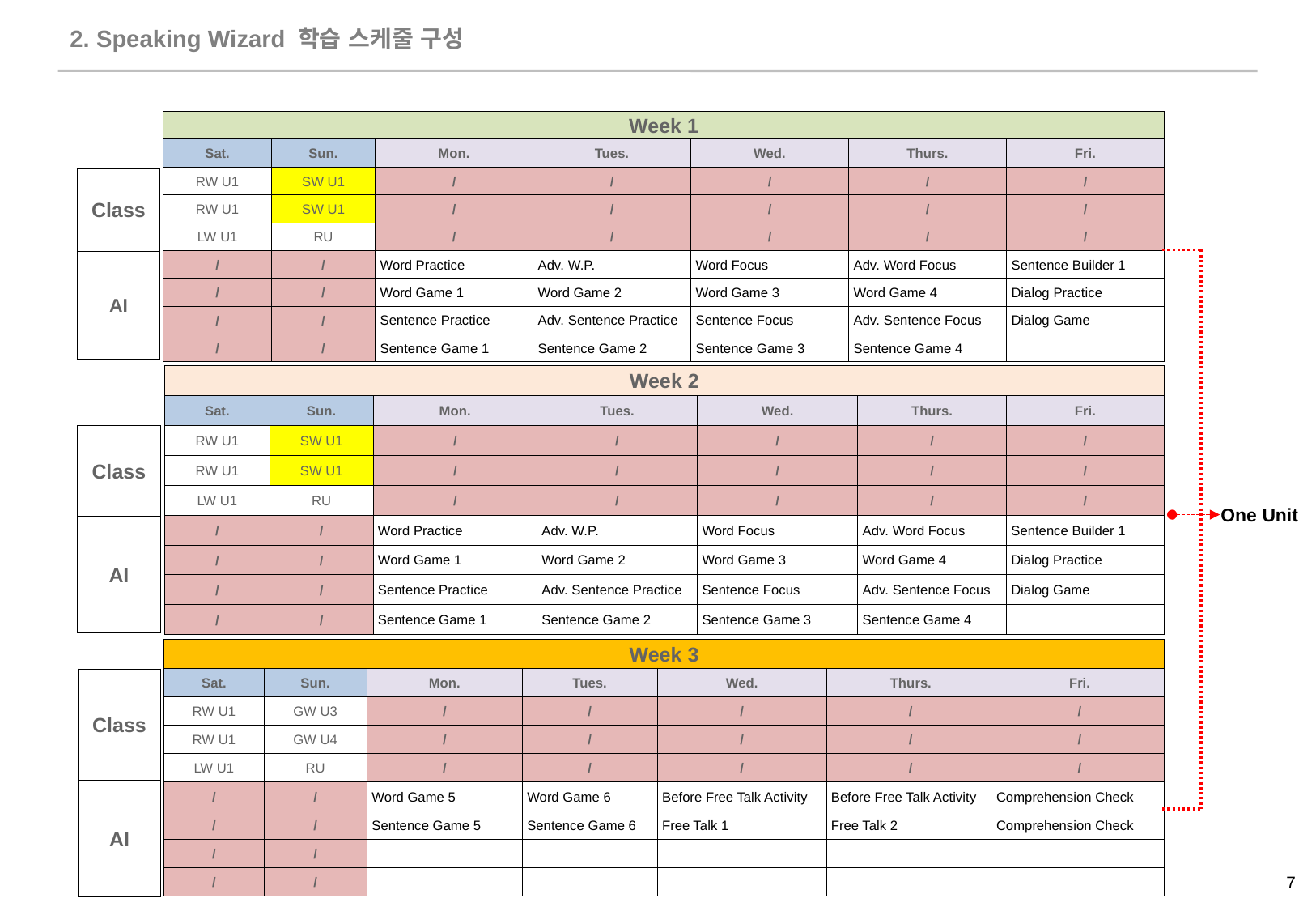

2. Speaking Wizard 학습 스케줄 구성
| Week 1 |  |  |  |  |  |  |
| --- | --- | --- | --- | --- | --- | --- |
| Sat. | Sun. | Mon. | Tues. | Wed. | Thurs. | Fri. |
| RW U1 | SW U1 | / | / | / | / | / |
| RW U1 | SW U1 | / | / | / | / | / |
| LW U1 | RU | / | / | / | / | / |
| / | / | Word Practice | Adv. W.P. | Word Focus | Adv. Word Focus | Sentence Builder 1 |
| / | / | Word Game 1 | Word Game 2 | Word Game 3 | Word Game 4 | Dialog Practice |
| / | / | Sentence Practice | Adv. Sentence Practice | Sentence Focus | Adv. Sentence Focus | Dialog Game |
| / | / | Sentence Game 1 | Sentence Game 2 | Sentence Game 3 | Sentence Game 4 |  |
| Class |
| --- |
| AI |
| Week 2 |  |  |  |  |  |  |
| --- | --- | --- | --- | --- | --- | --- |
| Sat. | Sun. | Mon. | Tues. | Wed. | Thurs. | Fri. |
| RW U1 | SW U1 | / | / | / | / | / |
| RW U1 | SW U1 | / | / | / | / | / |
| LW U1 | RU | / | / | / | / | / |
| / | / | Word Practice | Adv. W.P. | Word Focus | Adv. Word Focus | Sentence Builder 1 |
| / | / | Word Game 1 | Word Game 2 | Word Game 3 | Word Game 4 | Dialog Practice |
| / | / | Sentence Practice | Adv. Sentence Practice | Sentence Focus | Adv. Sentence Focus | Dialog Game |
| / | / | Sentence Game 1 | Sentence Game 2 | Sentence Game 3 | Sentence Game 4 |  |
| Class |
| --- |
| AI |
One Unit
| Week 3 |  |  |  |  |  |  |
| --- | --- | --- | --- | --- | --- | --- |
| Sat. | Sun. | Mon. | Tues. | Wed. | Thurs. | Fri. |
| RW U1 | GW U3 | / | / | / | / | / |
| RW U1 | GW U4 | / | / | / | / | / |
| LW U1 | RU | / | / | / | / | / |
| / | / | Word Game 5 | Word Game 6 | Before Free Talk Activity | Before Free Talk Activity | Comprehension Check |
| / | / | Sentence Game 5 | Sentence Game 6 | Free Talk 1 | Free Talk 2 | Comprehension Check |
| / | / |  |  |  |  |  |
| / | / |  |  |  |  |  |
| Class |
| --- |
| AI |
7